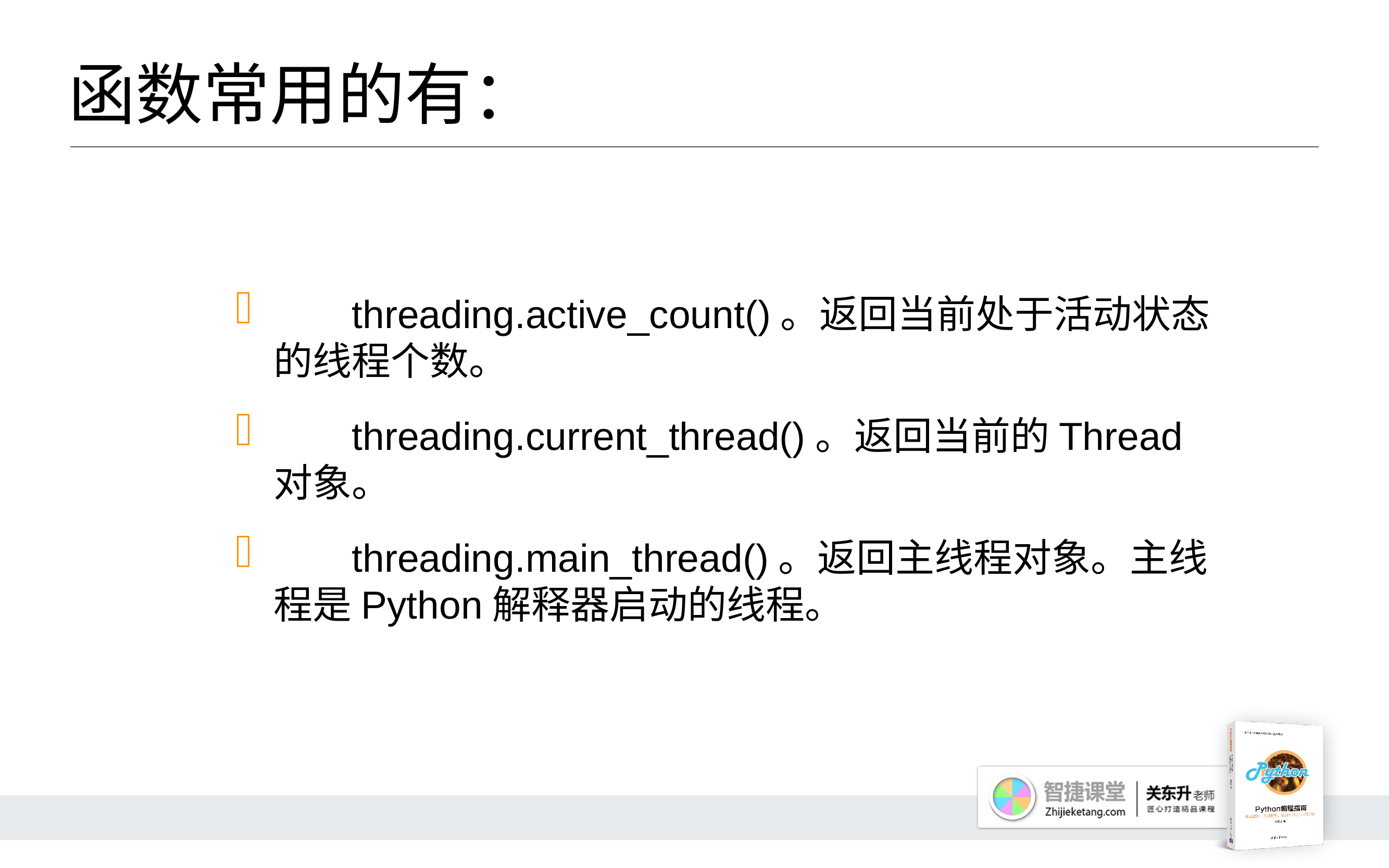

# 函数常用的有：
	threading.active_count()。返回当前处于活动状态的线程个数。
	threading.current_thread()。返回当前的Thread对象。
	threading.main_thread()。返回主线程对象。主线程是Python解释器启动的线程。